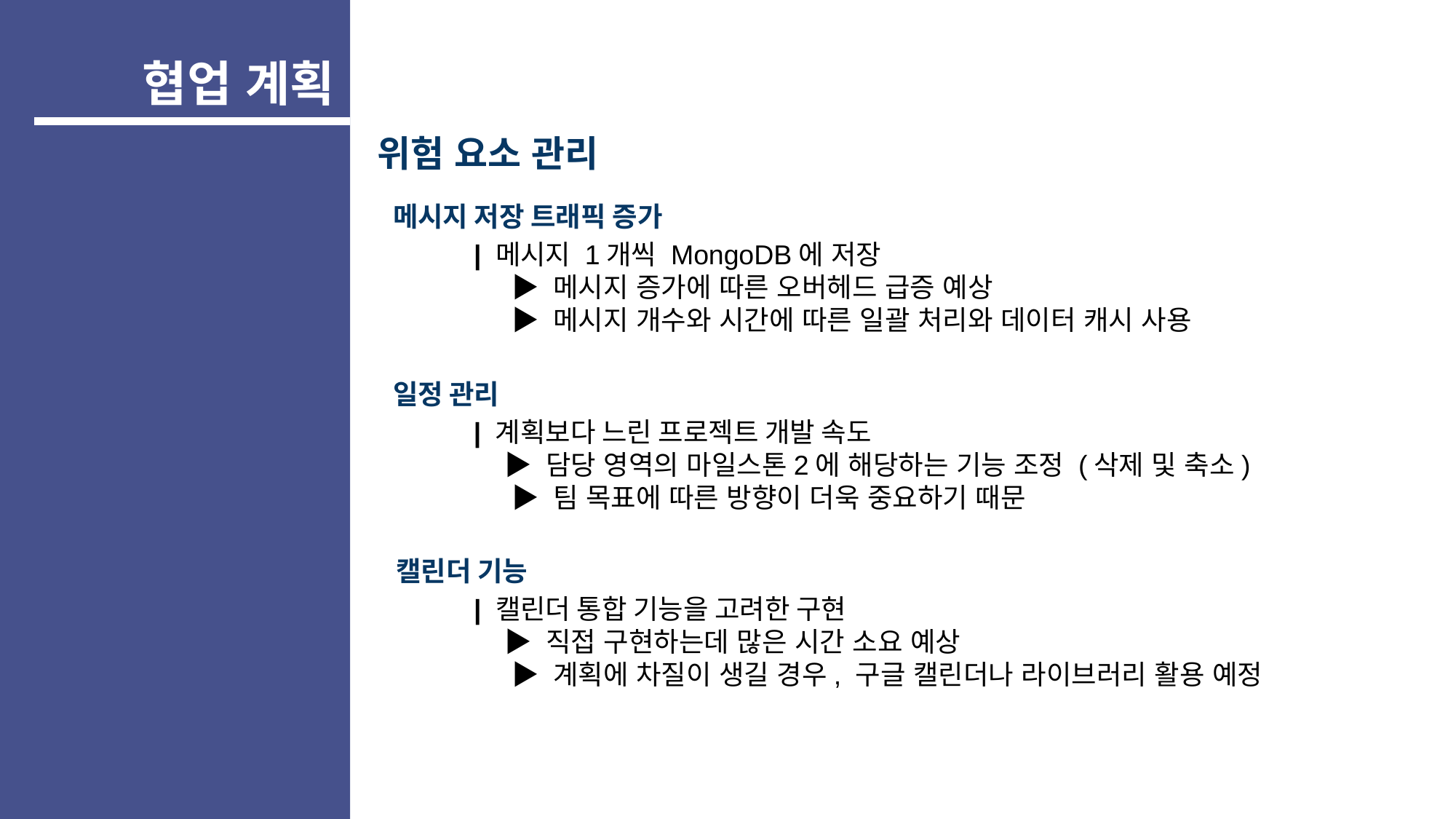

협업 계획

위험 요소 관리
메시지 저장 트래픽 증가
| 메시지 1개씩 MongoDB에 저장 ​
     ▶ 메시지 증가에 따른 오버헤드 급증 예상
     ▶ 메시지 개수와 시간에 따른 일괄 처리와 데이터 캐시 사용
일정 관리
| 계획보다 느린 프로젝트 개발 속도
     ▶ 담당 영역의 마일스톤2에 해당하는 기능 조정 (삭제 및 축소)
     ▶ 팀 목표에 따른 방향이 더욱 중요하기 때문
캘린더 기능
| 캘린더 통합 기능을 고려한 구현
     ▶ 직접 구현하는데 많은 시간 소요 예상
     ▶ 계획에 차질이 생길 경우, 구글 캘린더나 라이브러리 활용 예정